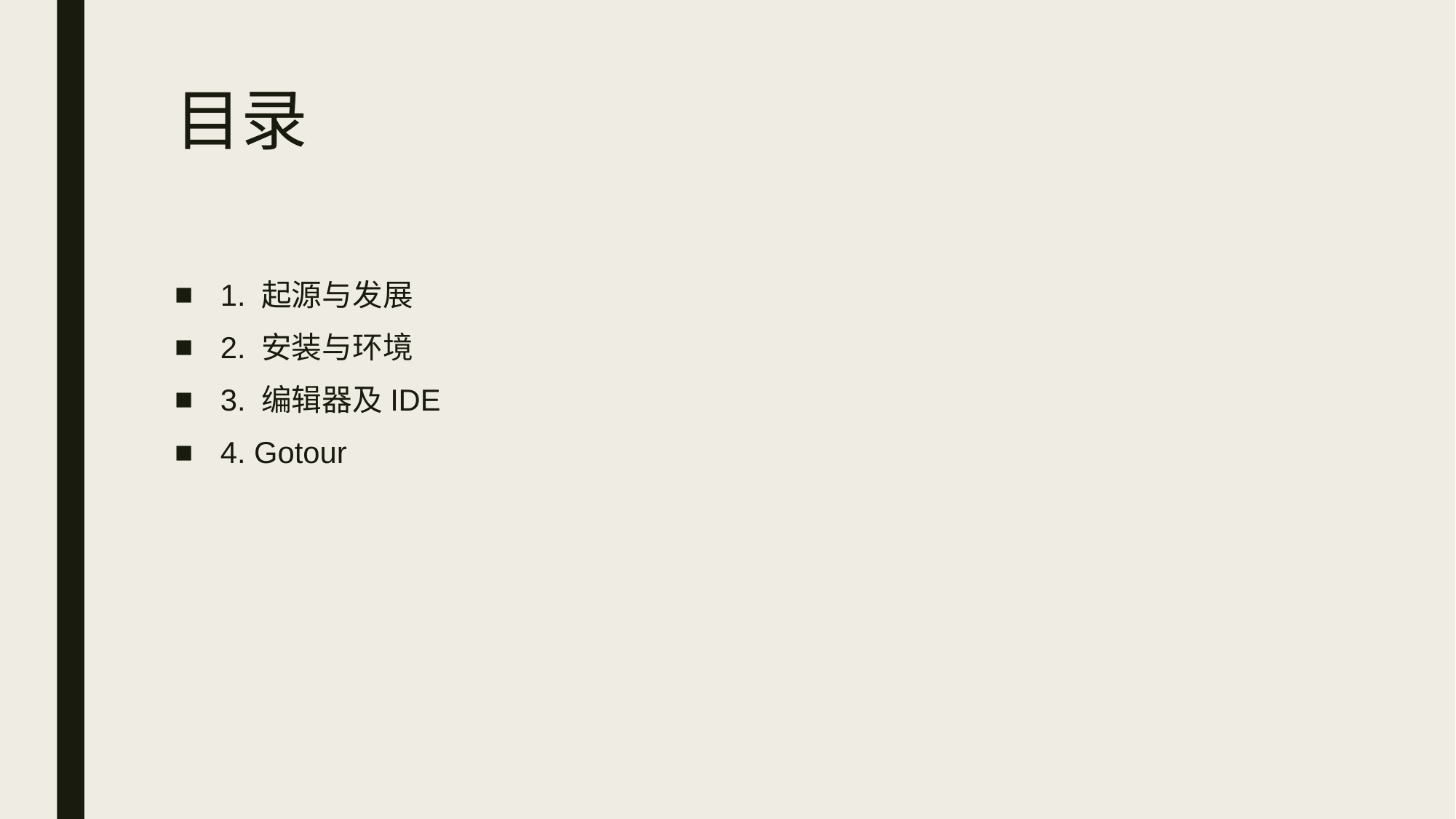

# 目录
1. 起源与发展
2. 安装与环境
3. 编辑器及IDE
4. Gotour